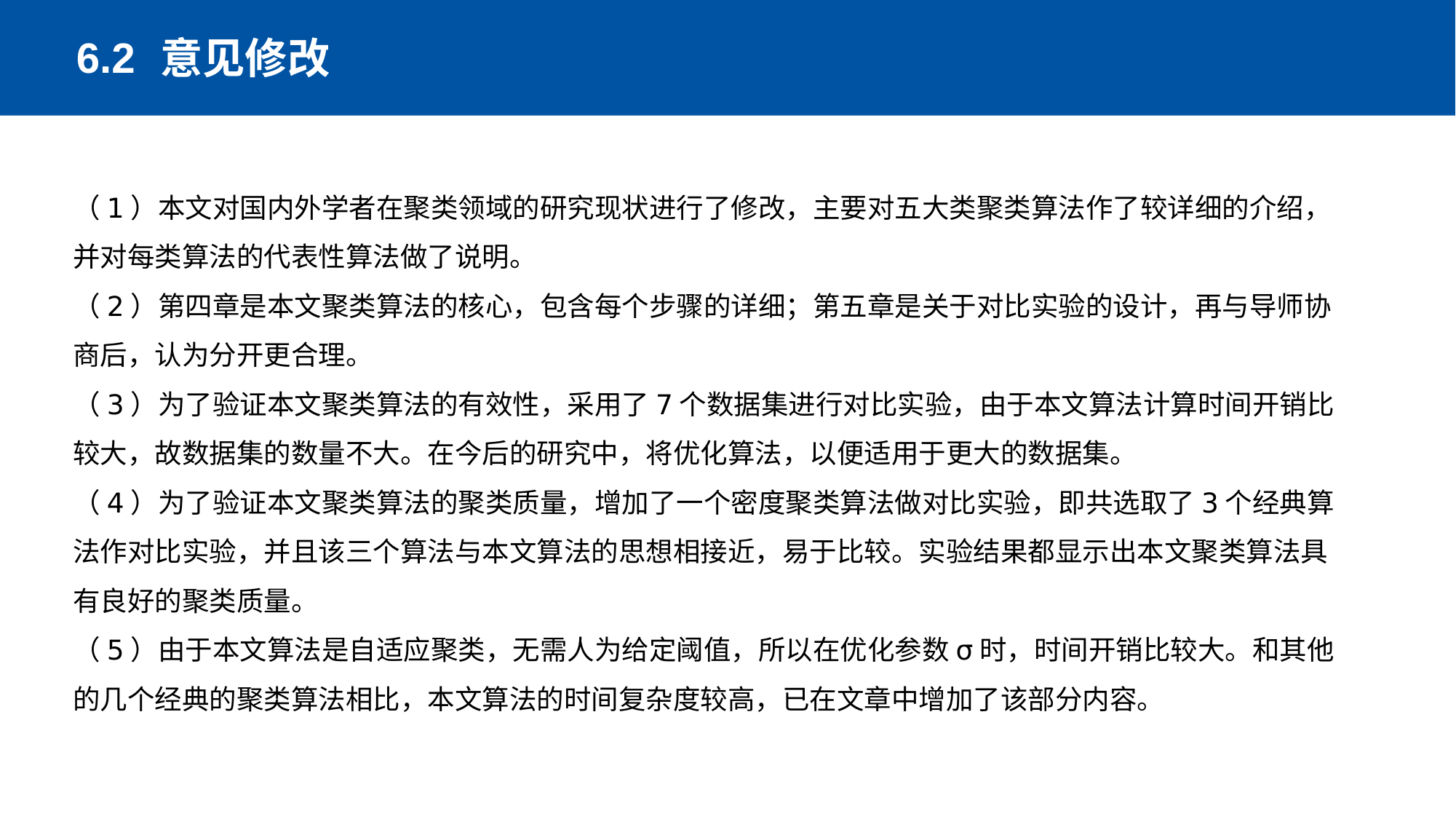

6.2
意见修改
（1）本文对国内外学者在聚类领域的研究现状进行了修改，主要对五大类聚类算法作了较详细的介绍，并对每类算法的代表性算法做了说明。
（2）第四章是本文聚类算法的核心，包含每个步骤的详细；第五章是关于对比实验的设计，再与导师协商后，认为分开更合理。
（3）为了验证本文聚类算法的有效性，采用了7个数据集进行对比实验，由于本文算法计算时间开销比较大，故数据集的数量不大。在今后的研究中，将优化算法，以便适用于更大的数据集。
（4）为了验证本文聚类算法的聚类质量，增加了一个密度聚类算法做对比实验，即共选取了3个经典算法作对比实验，并且该三个算法与本文算法的思想相接近，易于比较。实验结果都显示出本文聚类算法具有良好的聚类质量。
（5）由于本文算法是自适应聚类，无需人为给定阈值，所以在优化参数σ时，时间开销比较大。和其他的几个经典的聚类算法相比，本文算法的时间复杂度较高，已在文章中增加了该部分内容。